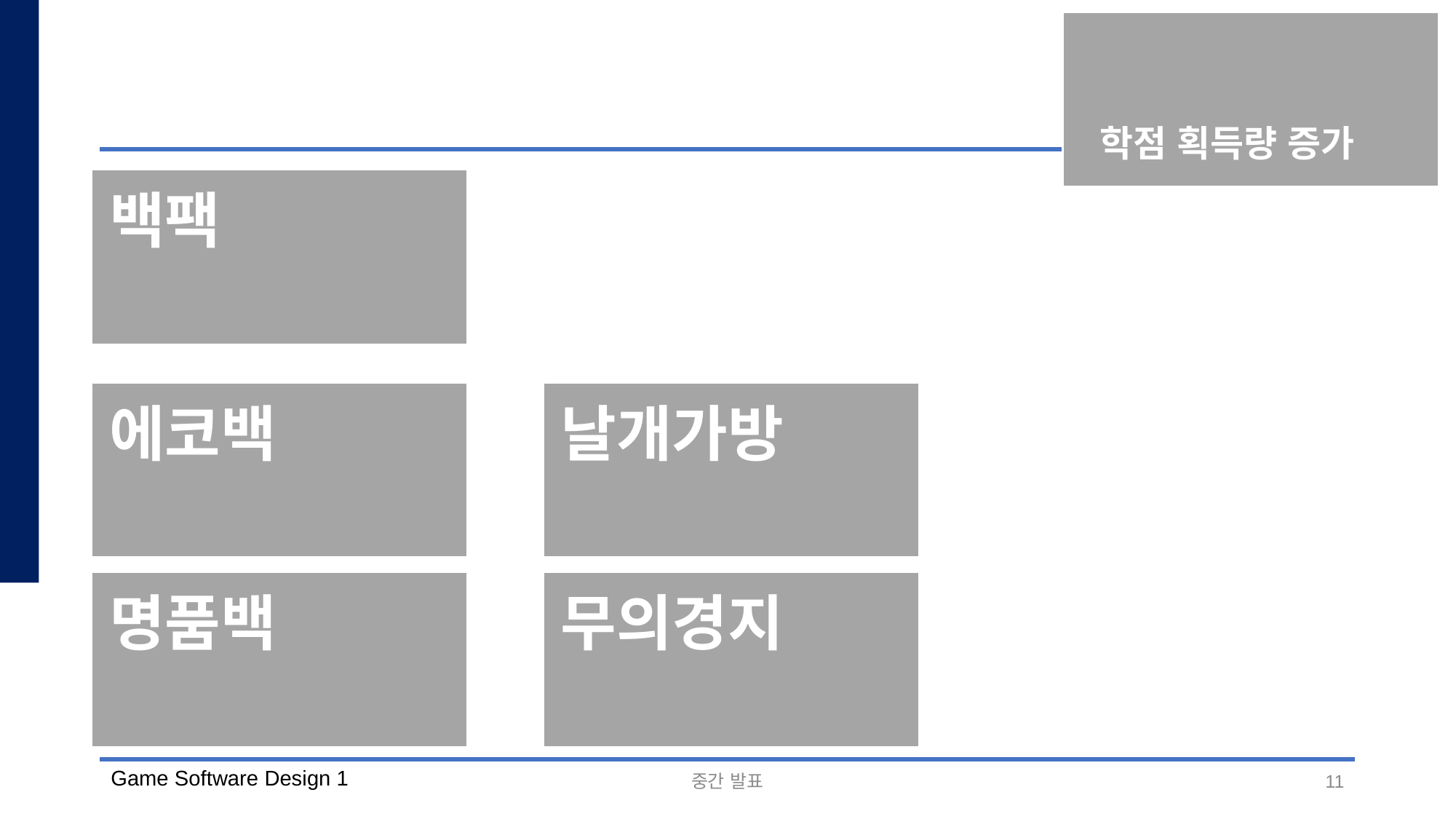

학점 획득량 증가

백팩

에코백
날개가방

명품백
무의경지
중간 발표
11